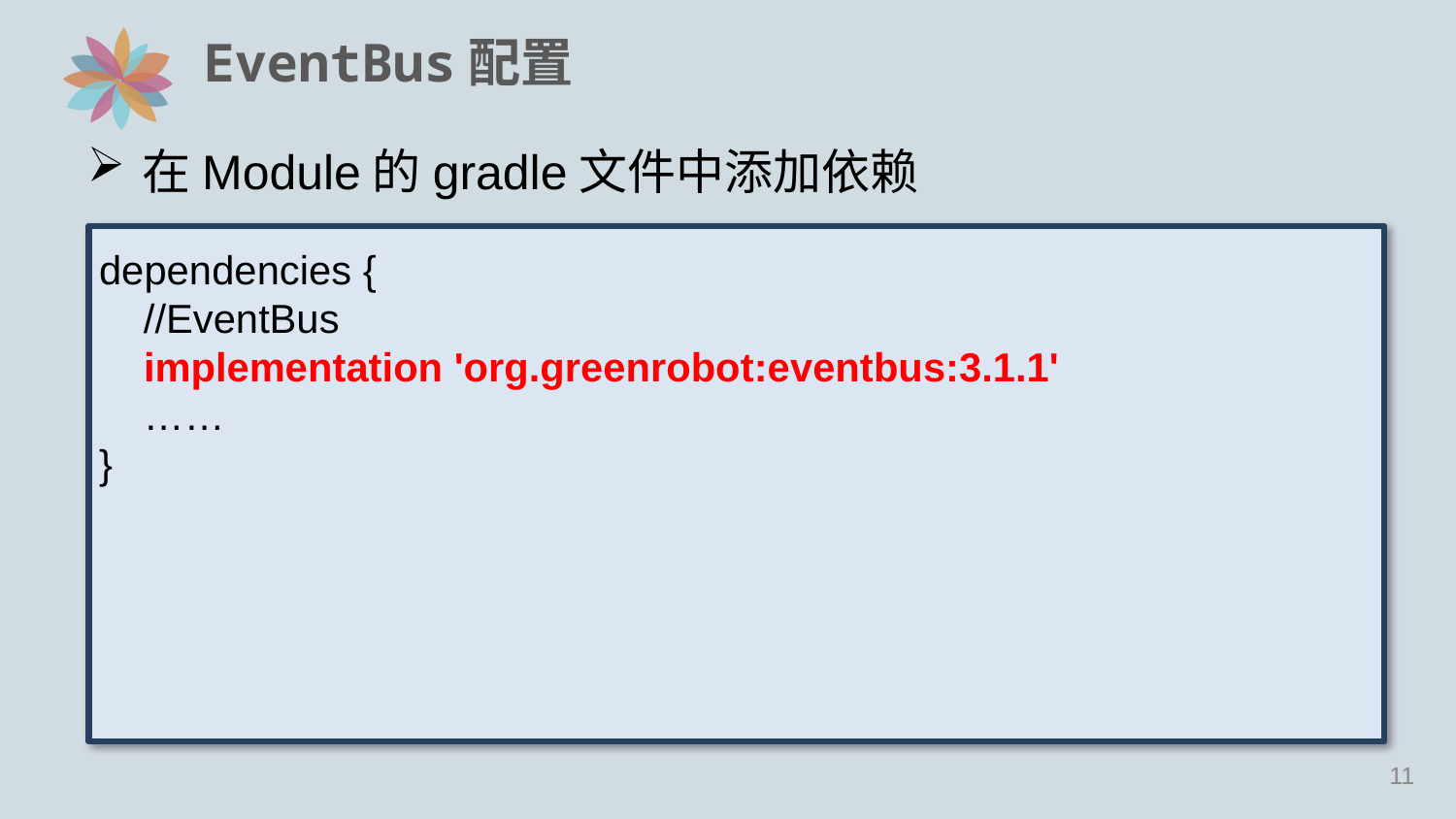

# EventBus配置
在Module的gradle文件中添加依赖
dependencies {
    //EventBus
    implementation 'org.greenrobot:eventbus:3.1.1'
    ……
}
11